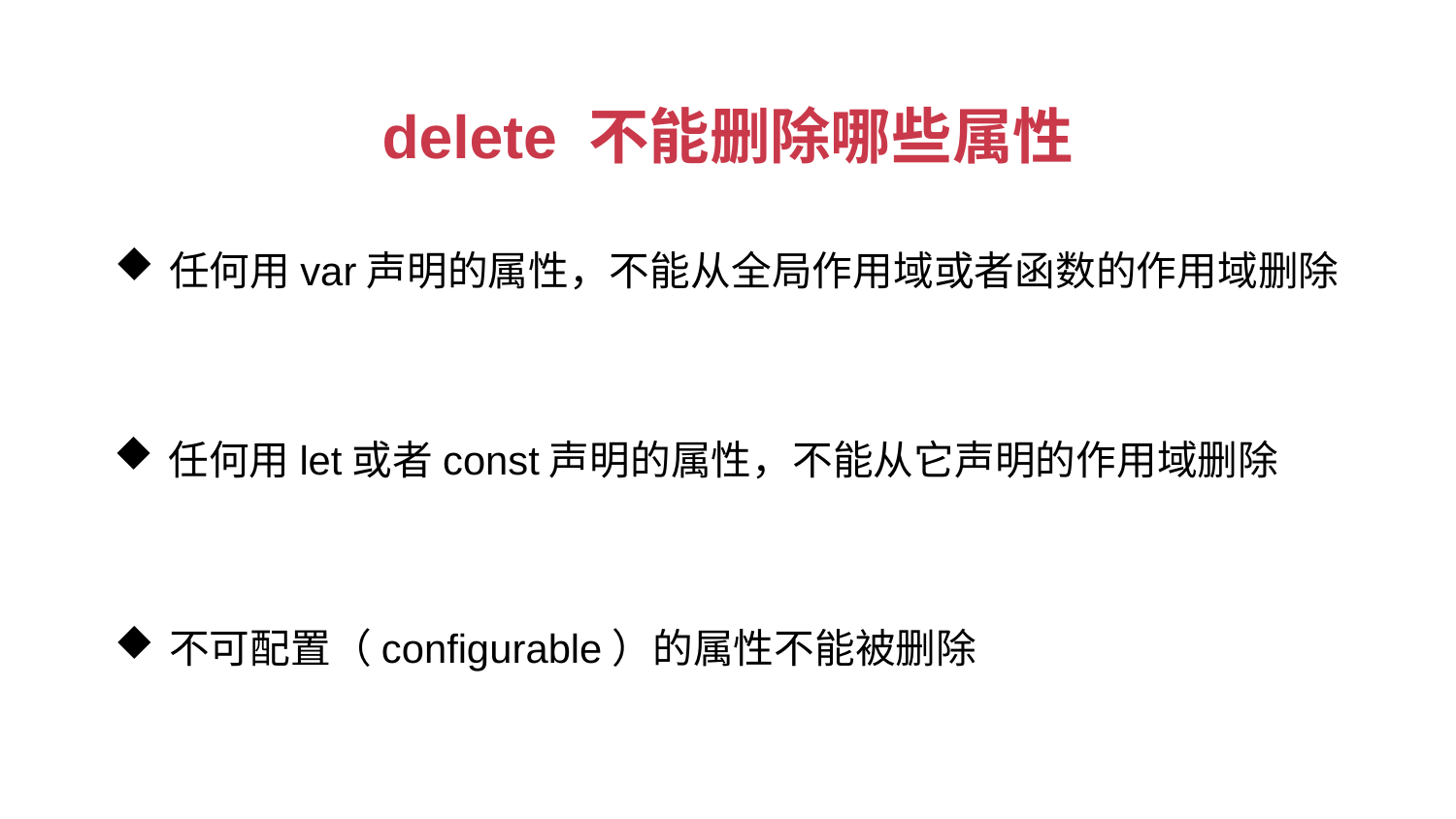

delete 不能删除哪些属性
任何用var声明的属性，不能从全局作用域或者函数的作用域删除
任何用let或者const声明的属性，不能从它声明的作用域删除
不可配置（configurable）的属性不能被删除